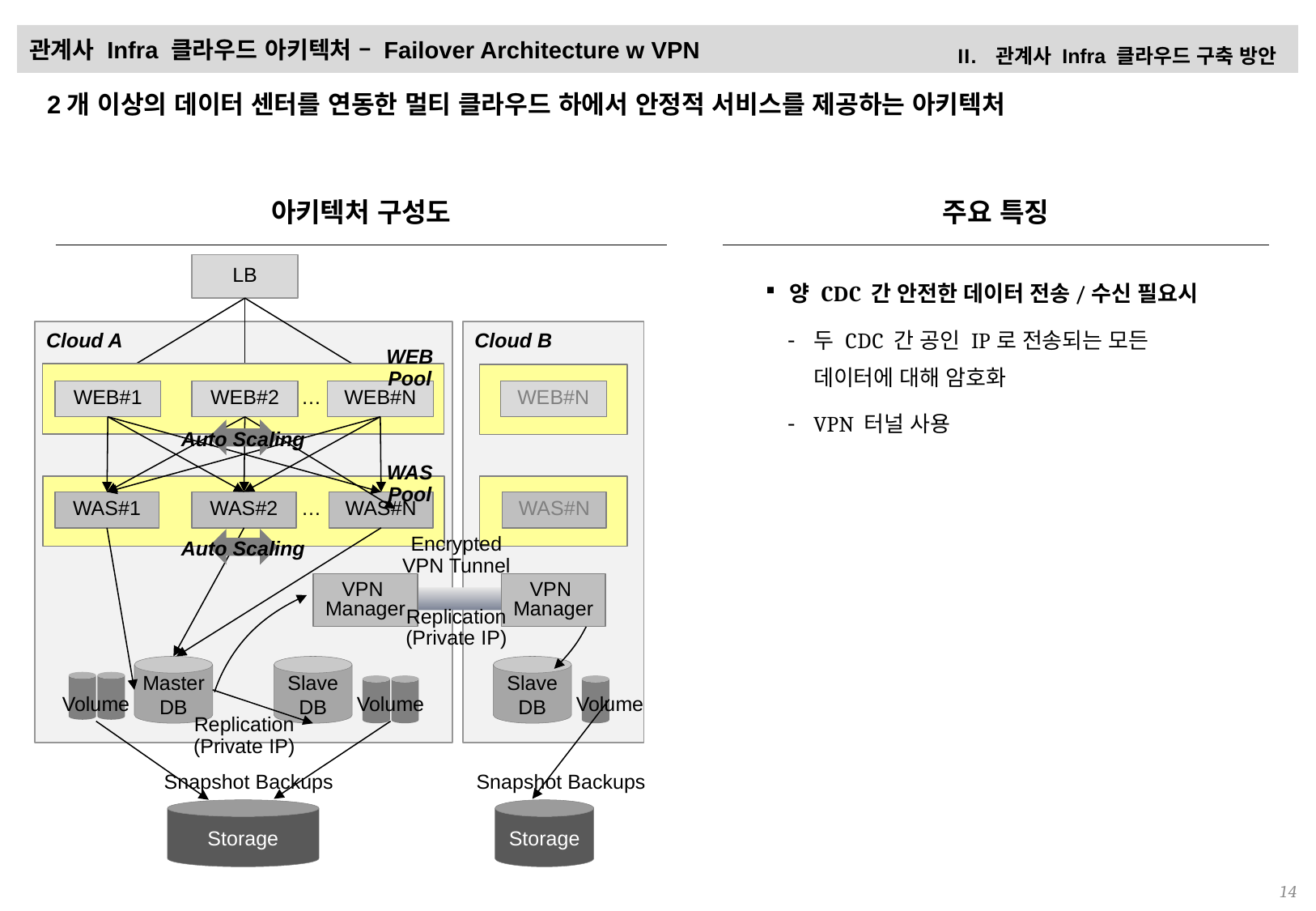

# 관계사 Infra 클라우드 아키텍처 – Failover Architecture w VPN
관계사 Infra 클라우드 구축 방안
2개 이상의 데이터 센터를 연동한 멀티 클라우드 하에서 안정적 서비스를 제공하는 아키텍처
아키텍처 구성도
주요 특징

LB
양 CDC 간 안전한 데이터 전송/수신 필요시
두 CDC 간 공인 IP로 전송되는 모든 데이터에 대해 암호화
VPN 터널 사용
Cloud A
Cloud B
WEB Pool

WEB#1
WEB#2
…
WEB#N
WEB#N

Auto Scaling
WAS Pool

WAS#1
WAS#2
WAS#N
WAS#N
…

Auto Scaling

Encrypted
VPN Tunnel

VPN
Manager
VPN
Manager
Replication
(Private IP)
Master
DB
Slave
DB
Slave
DB

Volume
Volume
Volume
Replication
(Private IP)
Snapshot Backups
Snapshot Backups
Storage
Storage